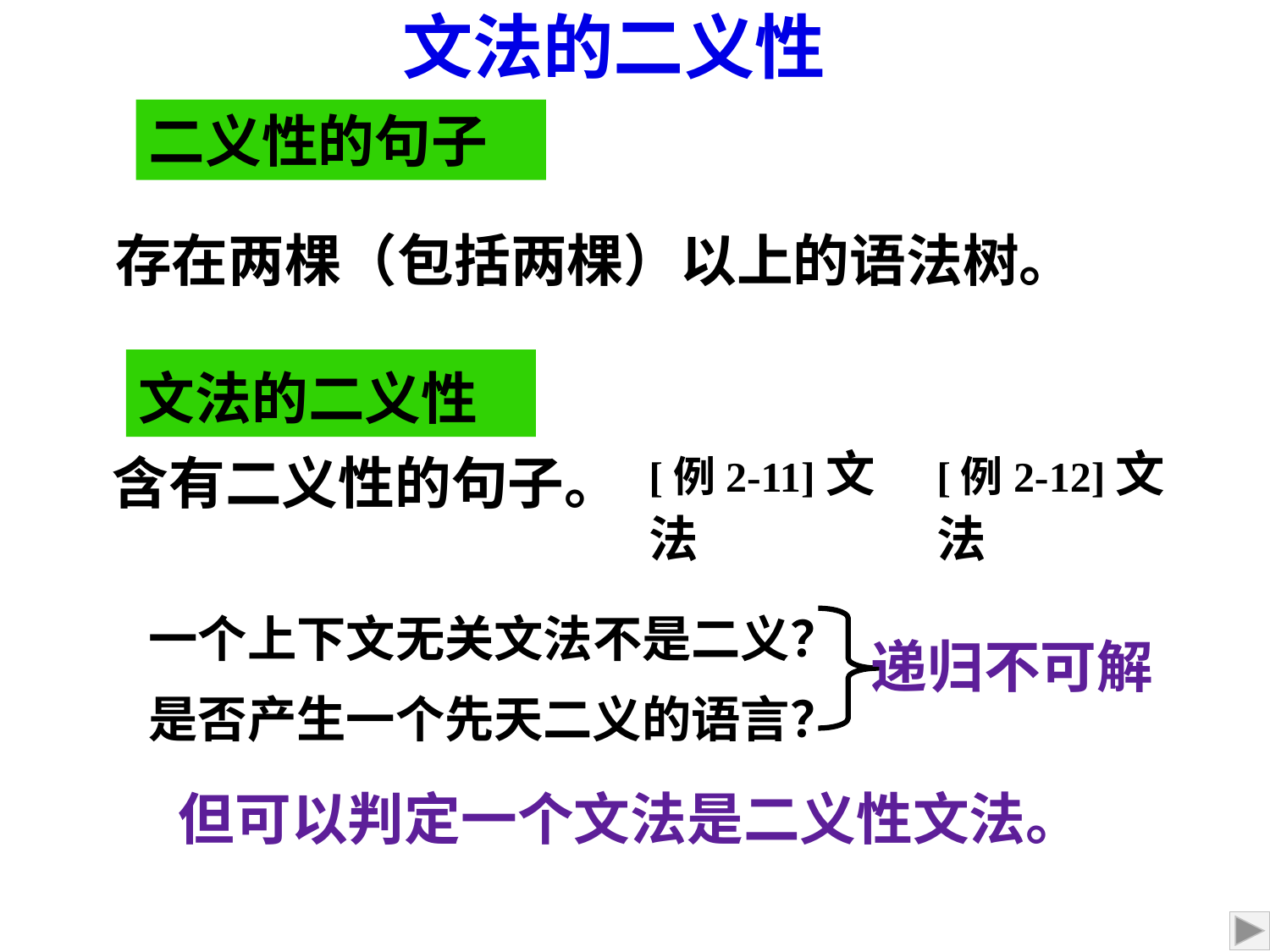

文法的二义性
二义性的句子
存在两棵（包括两棵）以上的语法树。
文法的二义性
[例2-11]文法
[例2-12]文法
含有二义性的句子。

递归不可解
一个上下文无关文法不是二义？
是否产生一个先天二义的语言？
但可以判定一个文法是二义性文法。